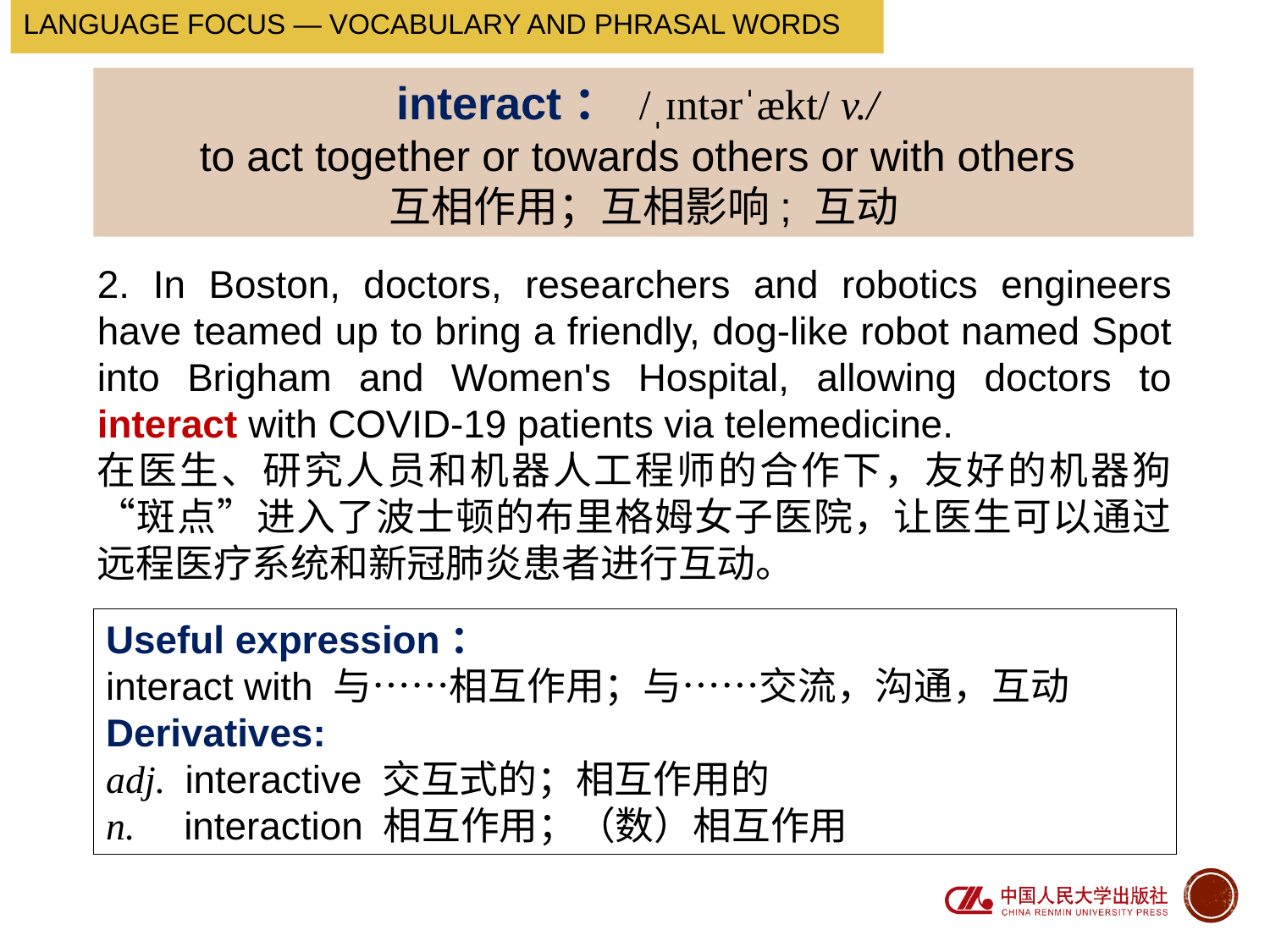

Language Focus — Vocabulary and Phrasal words
interact： /ˌɪntərˈækt/ v./
to act together or towards others or with others
互相作用；互相影响; 互动
2. In Boston, doctors, researchers and robotics engineers have teamed up to bring a friendly, dog-like robot named Spot into Brigham and Women's Hospital, allowing doctors to interact with COVID-19 patients via telemedicine.
在医生、研究人员和机器人工程师的合作下，友好的机器狗“斑点”进入了波士顿的布里格姆女子医院，让医生可以通过远程医疗系统和新冠肺炎患者进行互动。

Useful expression：
interact with 与……相互作用；与……交流，沟通，互动
Derivatives:
adj.  interactive 交互式的；相互作用的
n.     interaction 相互作用；（数）相互作用